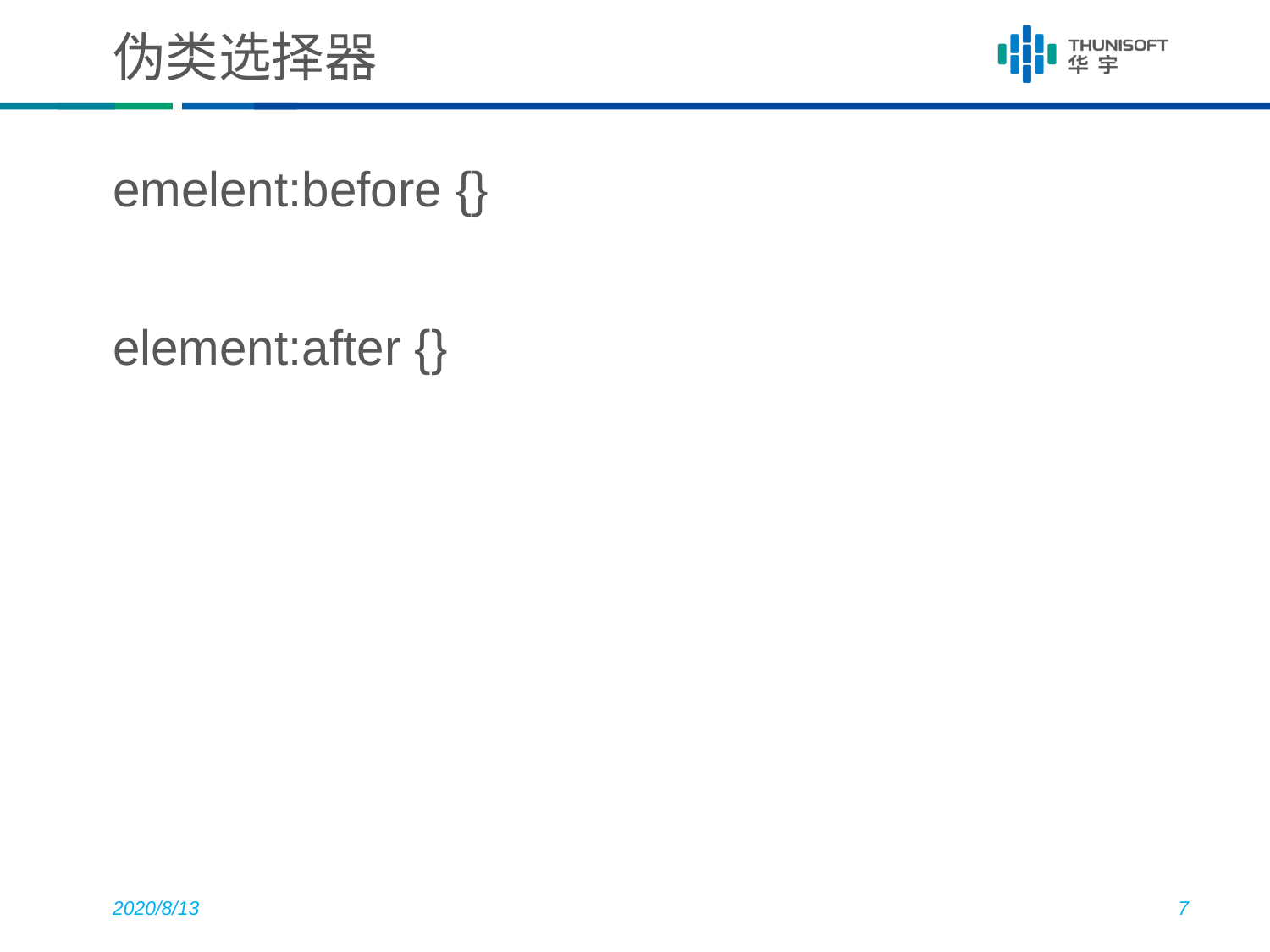

# 伪类选择器
emelent:before {}

element:after {}
2020/8/13
7